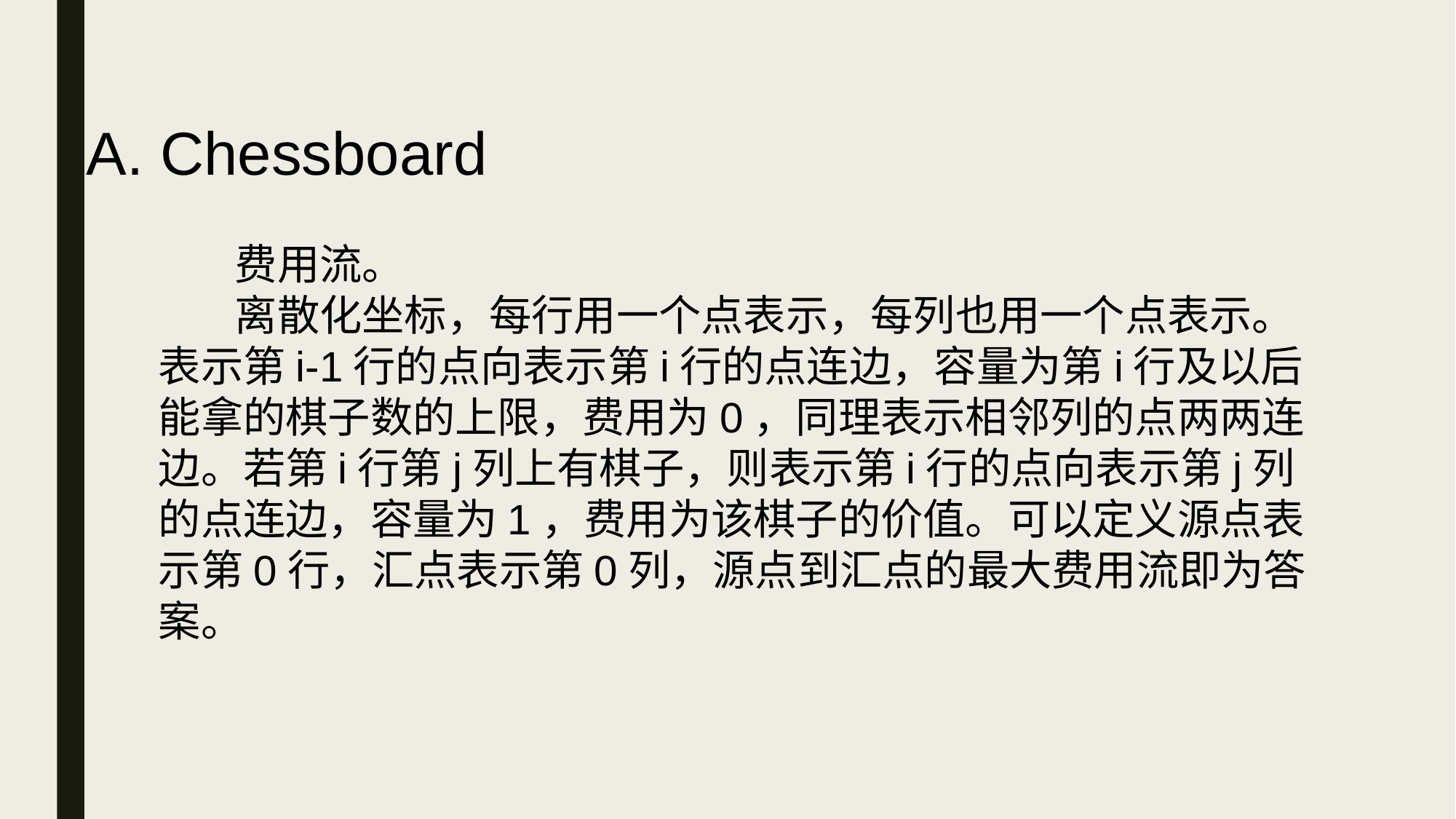

A. Chessboard
       费用流。
       离散化坐标，每行用一个点表示，每列也用一个点表示。表示第i-1行的点向表示第i行的点连边，容量为第i行及以后能拿的棋子数的上限，费用为0，同理表示相邻列的点两两连边。若第i行第j列上有棋子，则表示第i行的点向表示第j列的点连边，容量为1，费用为该棋子的价值。可以定义源点表示第0行，汇点表示第0列，源点到汇点的最大费用流即为答案。